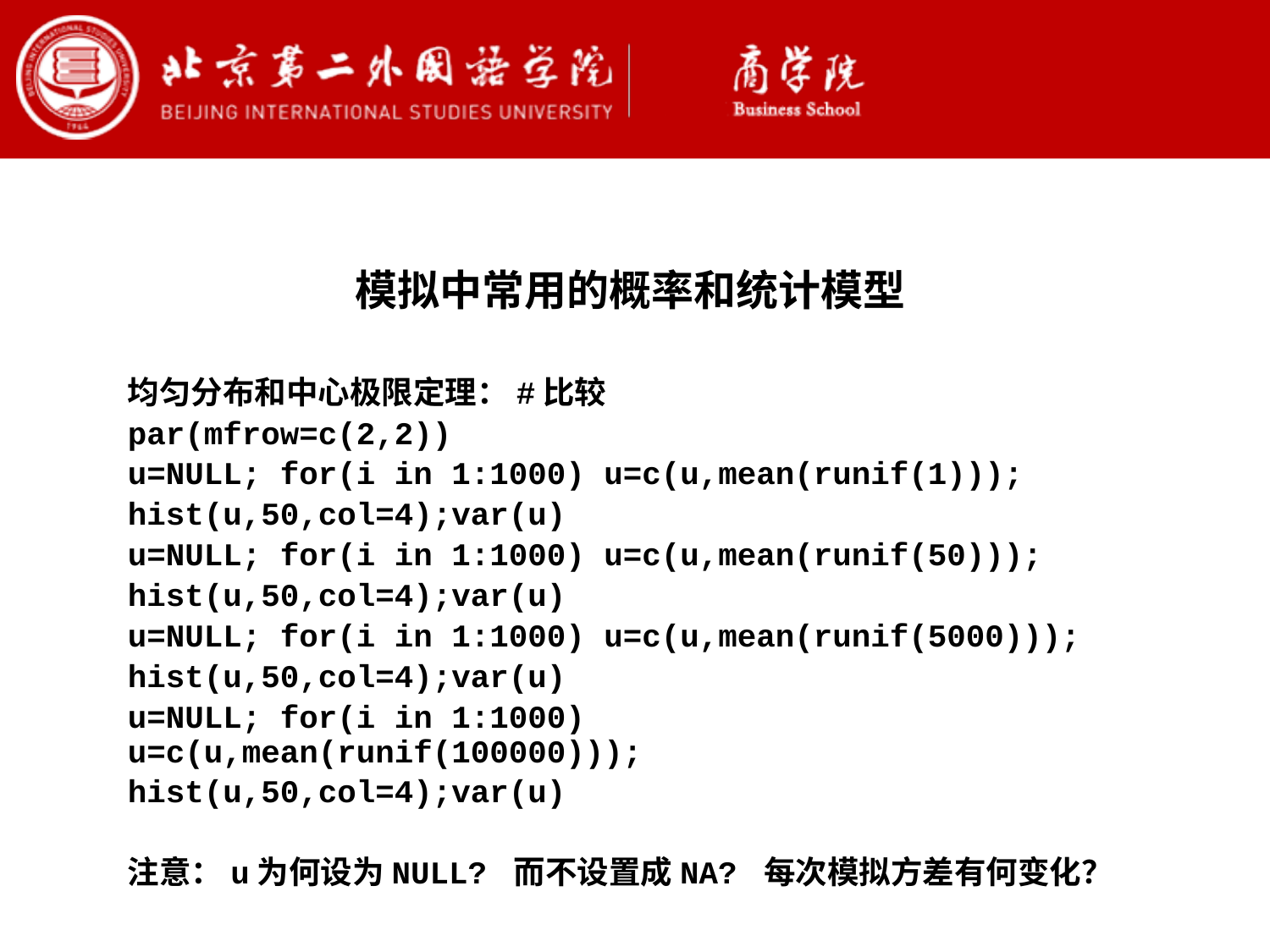

模拟中常用的概率和统计模型
均匀分布和中心极限定理：#比较
par(mfrow=c(2,2))
u=NULL; for(i in 1:1000) u=c(u,mean(runif(1)));
hist(u,50,col=4);var(u)
u=NULL; for(i in 1:1000) u=c(u,mean(runif(50)));
hist(u,50,col=4);var(u)
u=NULL; for(i in 1:1000) u=c(u,mean(runif(5000)));
hist(u,50,col=4);var(u)
u=NULL; for(i in 1:1000) u=c(u,mean(runif(100000)));
hist(u,50,col=4);var(u)

注意：u为何设为NULL? 而不设置成NA? 每次模拟方差有何变化？